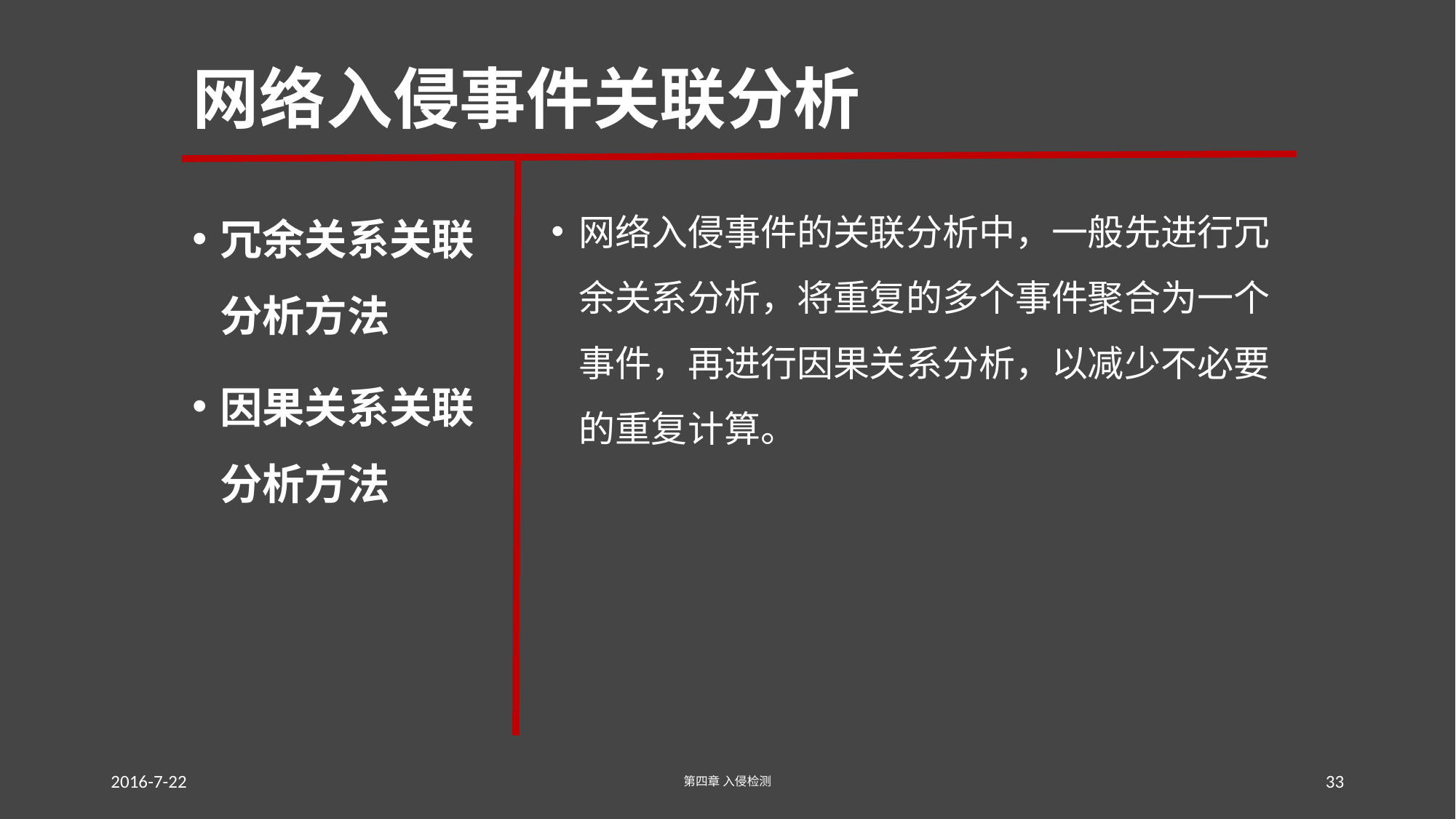

# 网络入侵事件关联分析
冗余关系关联分析方法
因果关系关联分析方法
网络入侵事件的关联分析中，一般先进行冗余关系分析，将重复的多个事件聚合为一个事件，再进行因果关系分析，以减少不必要的重复计算。
2016-7-22
第四章 入侵检测
33